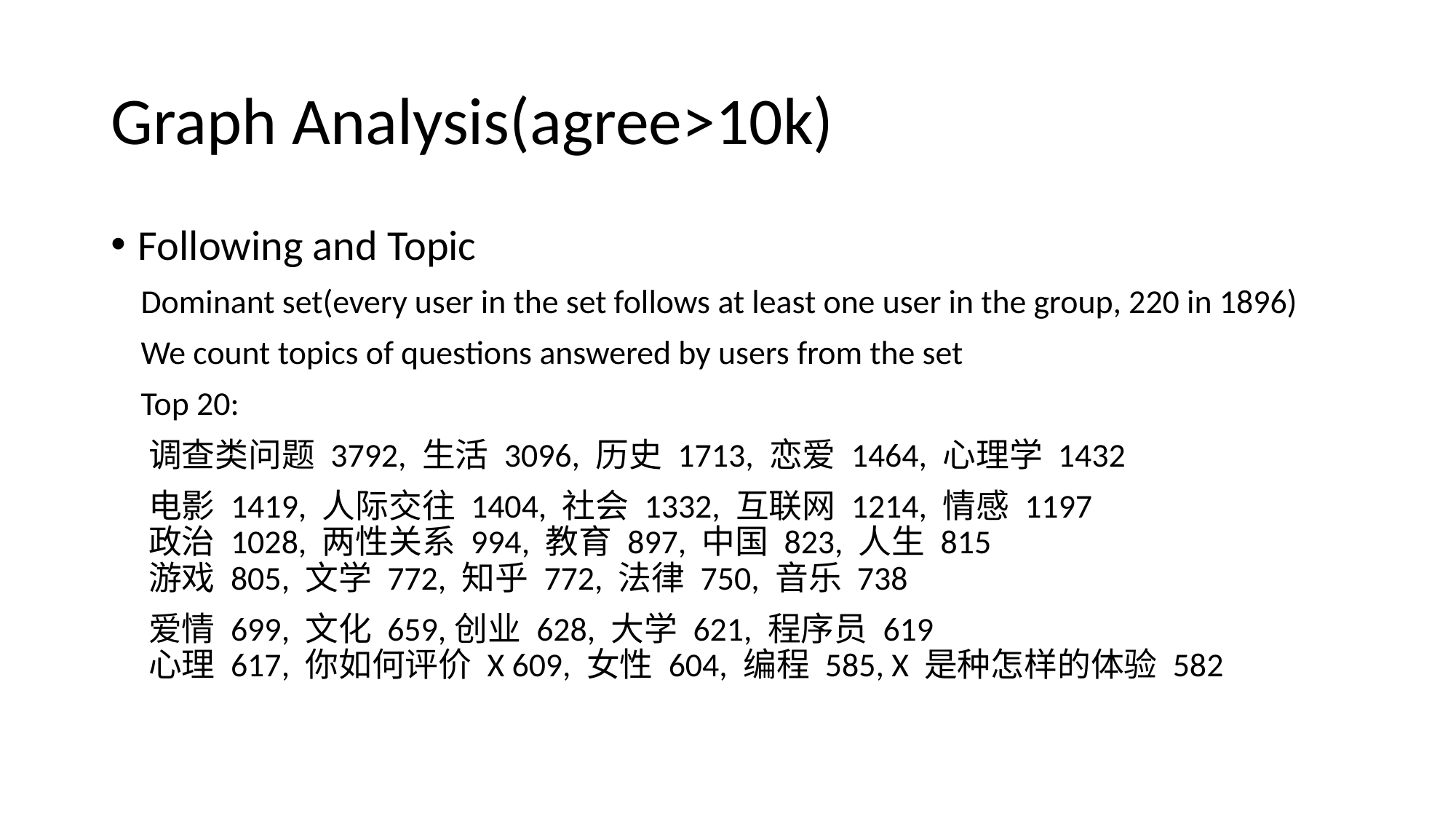

# Graph Analysis(agree>10k)
Following and Topic
    Dominant set(every user in the set follows at least one user in the group, 220 in 1896)
    We count topics of questions answered by users from the set
    Top 20:
    调查类问题 3792, 生活 3096, 历史 1713, 恋爱 1464, 心理学 1432
    电影 1419, 人际交往 1404, 社会 1332, 互联网 1214, 情感 1197
    政治 1028, 两性关系 994, 教育 897, 中国 823, 人生 815
    游戏 805, 文学 772, 知乎 772, 法律 750, 音乐 738
    爱情 699, 文化 659,创业 628, 大学 621, 程序员 619
    心理 617, 你如何评价 X 609, 女性 604, 编程 585, X 是种怎样的体验 582